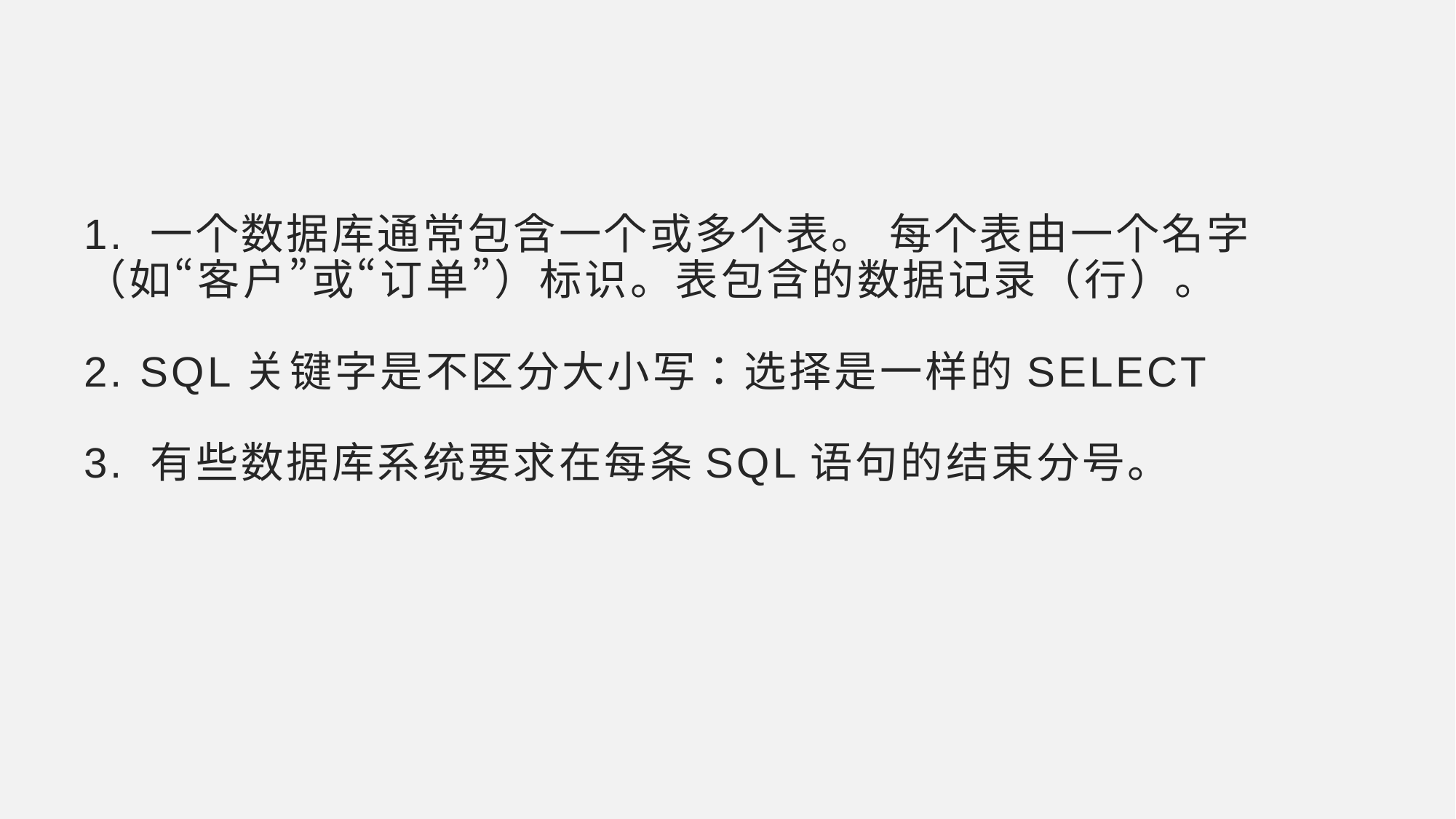

# 1. 一个数据库通常包含一个或多个表。 每个表由一个名字（如“客户”或“订单”）标识。表包含的数据记录（行）。 2. SQL关键字是不区分大小写：选择是一样的SELECT 3. 有些数据库系统要求在每条SQL语句的结束分号。